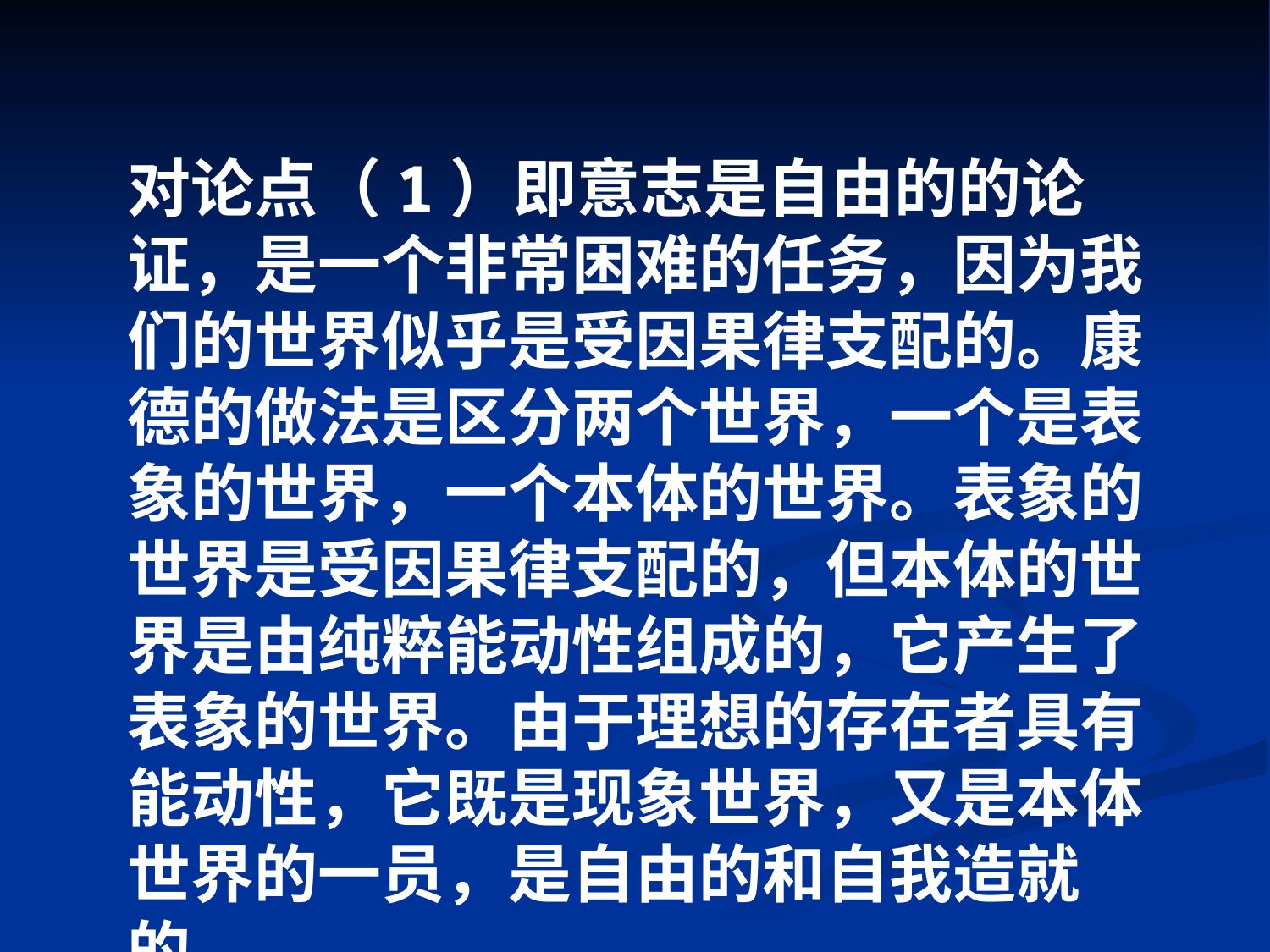

对论点（1）即意志是自由的的论证，是一个非常困难的任务，因为我们的世界似乎是受因果律支配的。康德的做法是区分两个世界，一个是表象的世界，一个本体的世界。表象的世界是受因果律支配的，但本体的世界是由纯粹能动性组成的，它产生了表象的世界。由于理想的存在者具有能动性，它既是现象世界，又是本体世界的一员，是自由的和自我造就的。